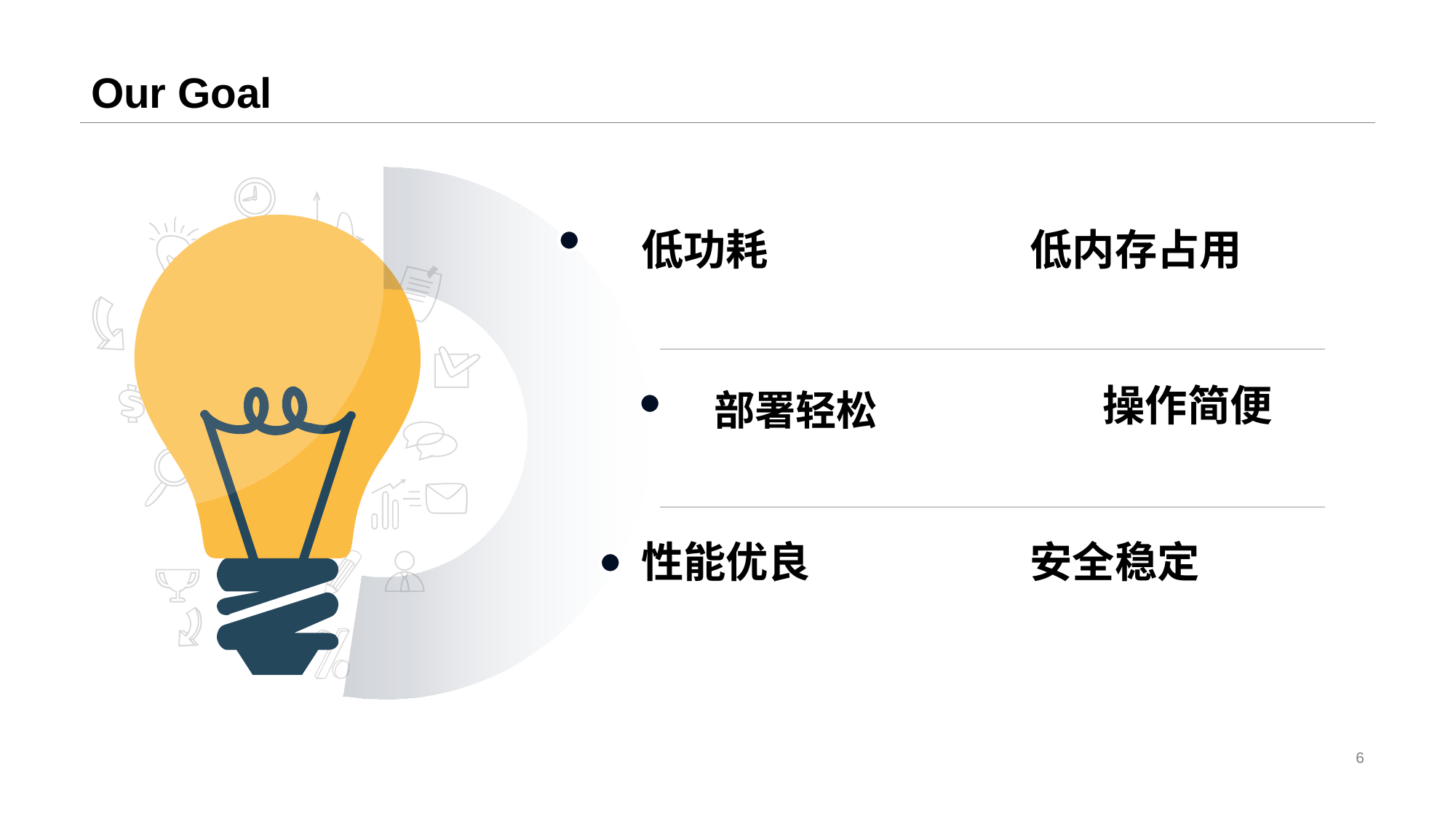

# Our Goal

低功耗
部署轻松
性能优良
低内存占用
操作简便
安全稳定

6